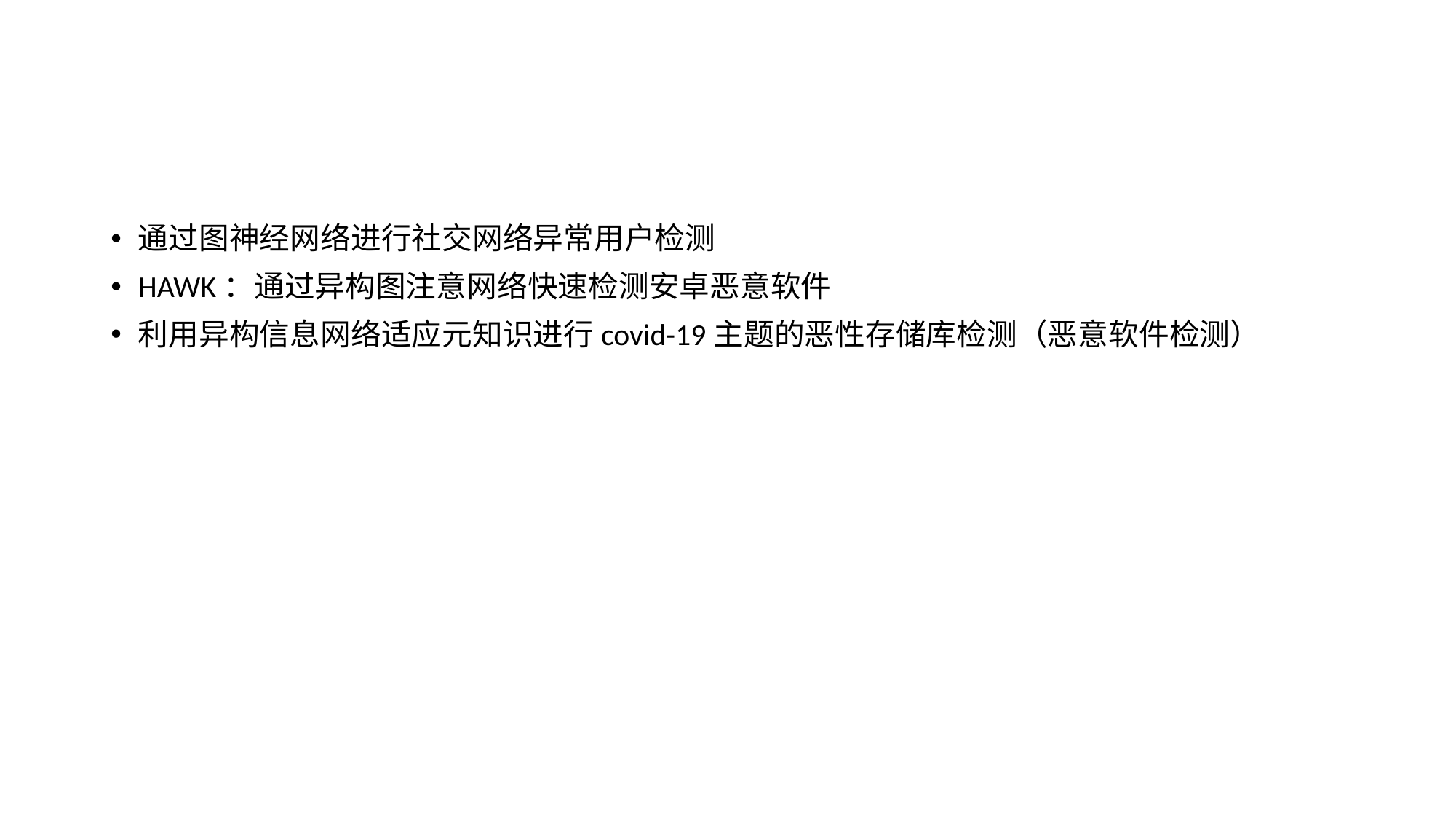

通过图神经网络进行社交网络异常用户检测
HAWK：通过异构图注意网络快速检测安卓恶意软件
利用异构信息网络适应元知识进行covid-19主题的恶性存储库检测（恶意软件检测）